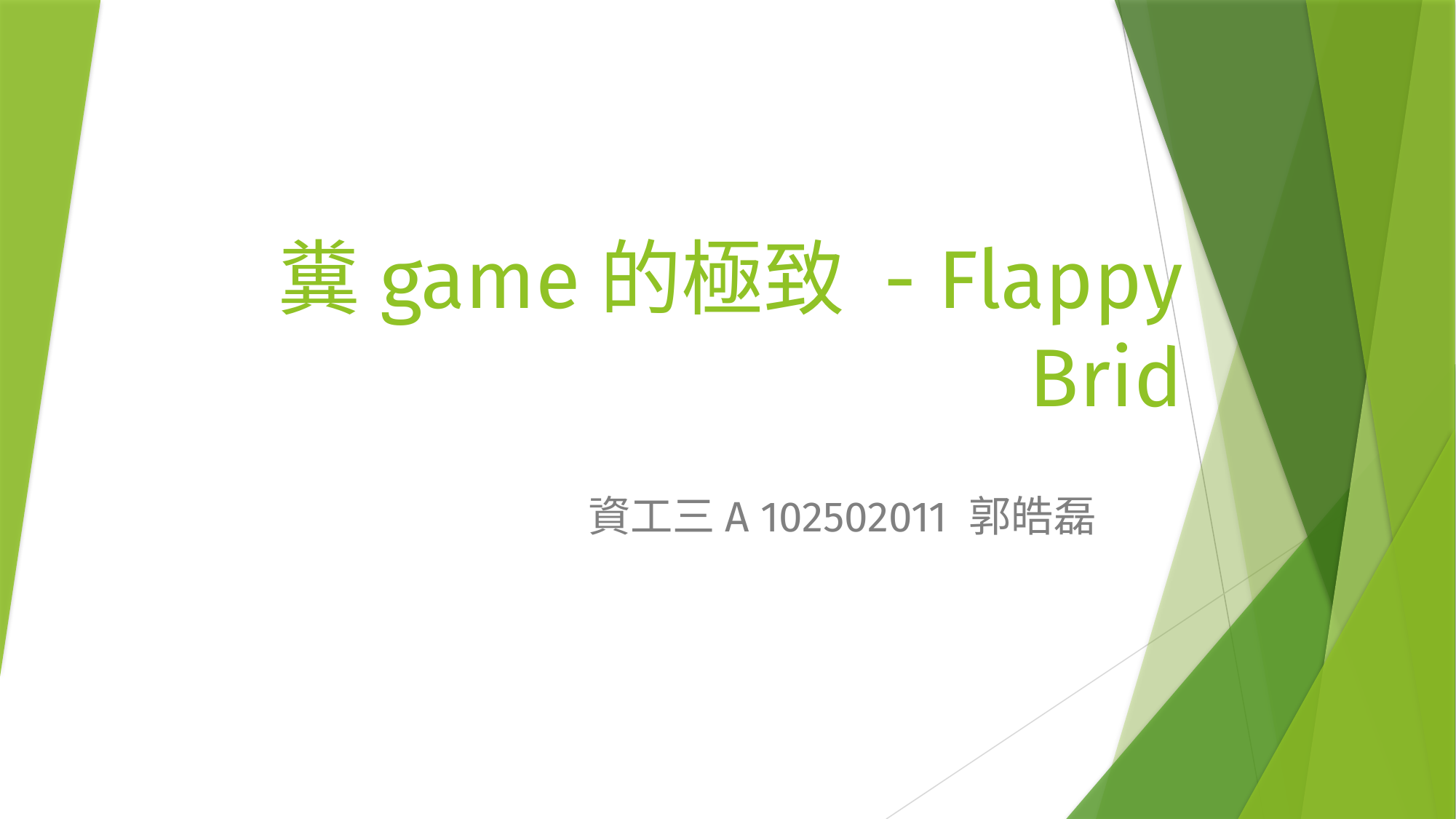

# 糞game的極致 - Flappy Brid
資工三A 102502011 郭皓磊